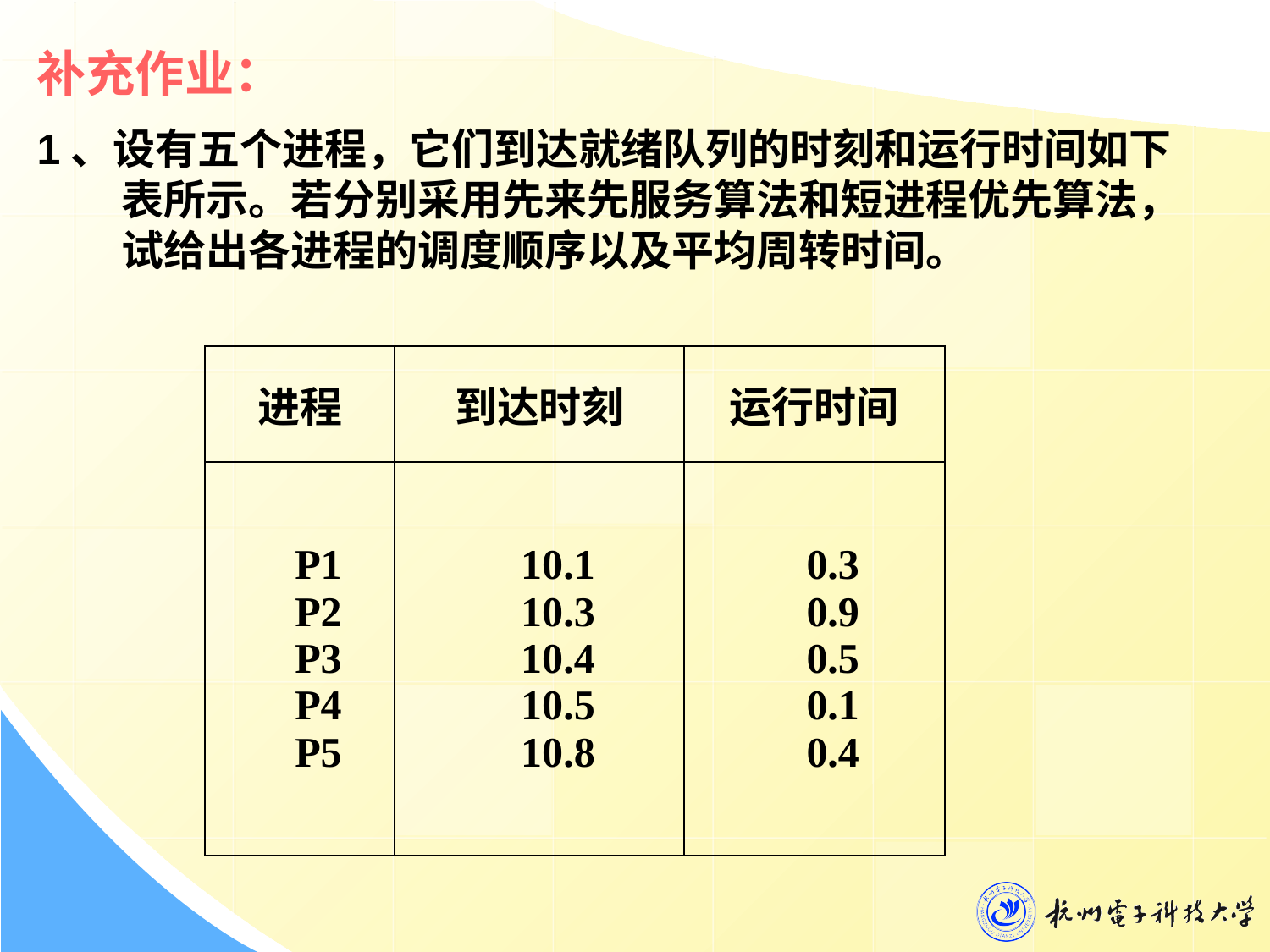

补充作业：
1、设有五个进程，它们到达就绪队列的时刻和运行时间如下表所示。若分别采用先来先服务算法和短进程优先算法，试给出各进程的调度顺序以及平均周转时间。
| 进程 | 到达时刻 | 运行时间 |
| --- | --- | --- |
| P1 P2 P3 P4 P5 | 10.1 10.3 10.4 10.5 10.8 | 0.3 0.9 0.5 0.1 0.4 |